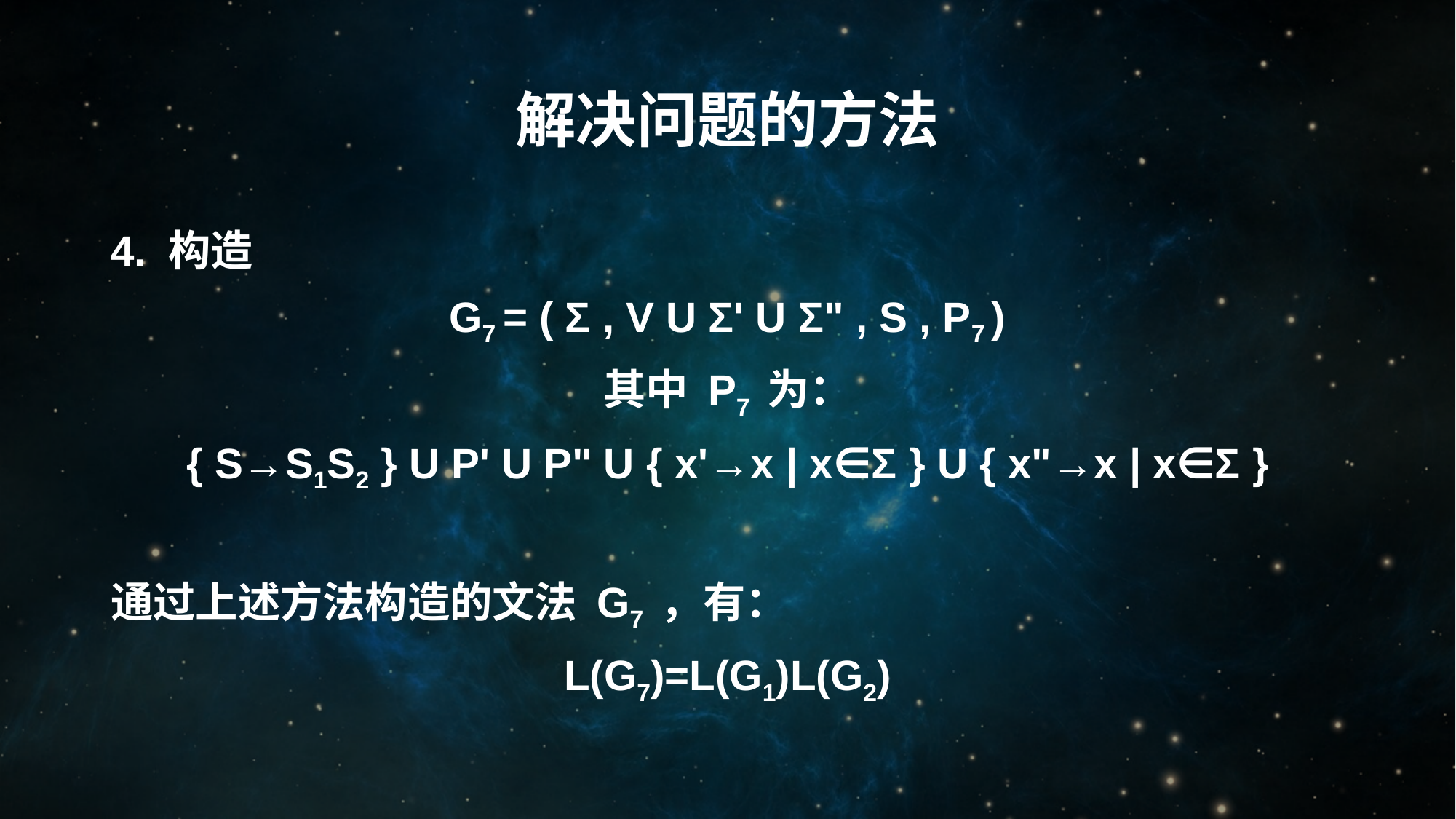

# 解决问题的方法
4. 构造
G7 = ( Σ , V U Σ' U Σ" , S , P7 )
其中 P7 为：
{ S→S1S2 } U P' U P" U { x'→x | x∈Σ } U { x"→x | x∈Σ }

通过上述方法构造的文法 G7 ，有：
L(G7)=L(G1)L(G2)